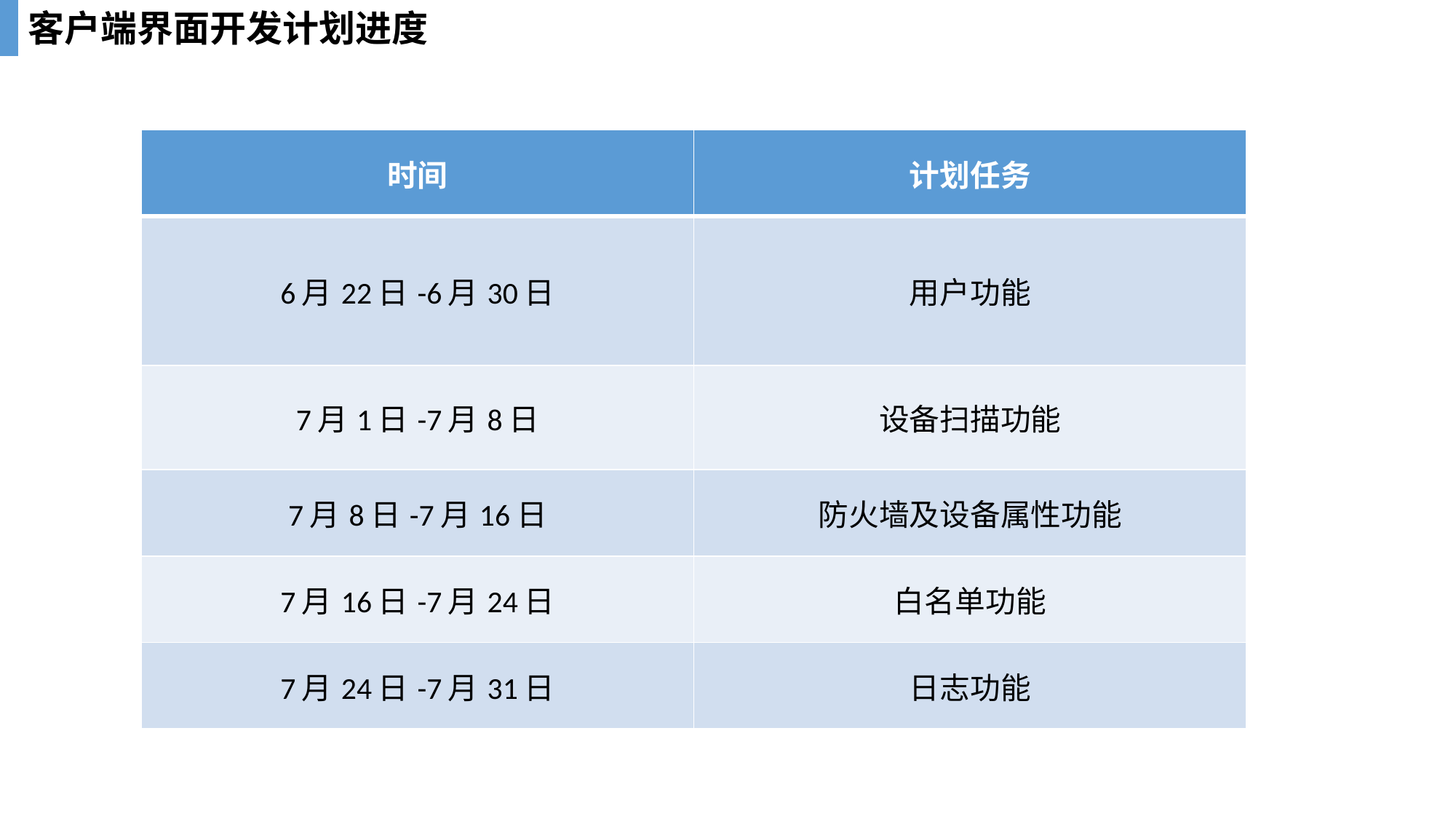

客户端界面开发计划进度
| 时间 | 计划任务 |
| --- | --- |
| 6月22日-6月30日 | 用户功能 |
| 7月1日-7月8日 | 设备扫描功能 |
| 7月8日-7月16日 | 防火墙及设备属性功能 |
| 7月16日-7月24日 | 白名单功能 |
| 7月24日-7月31日 | 日志功能 |